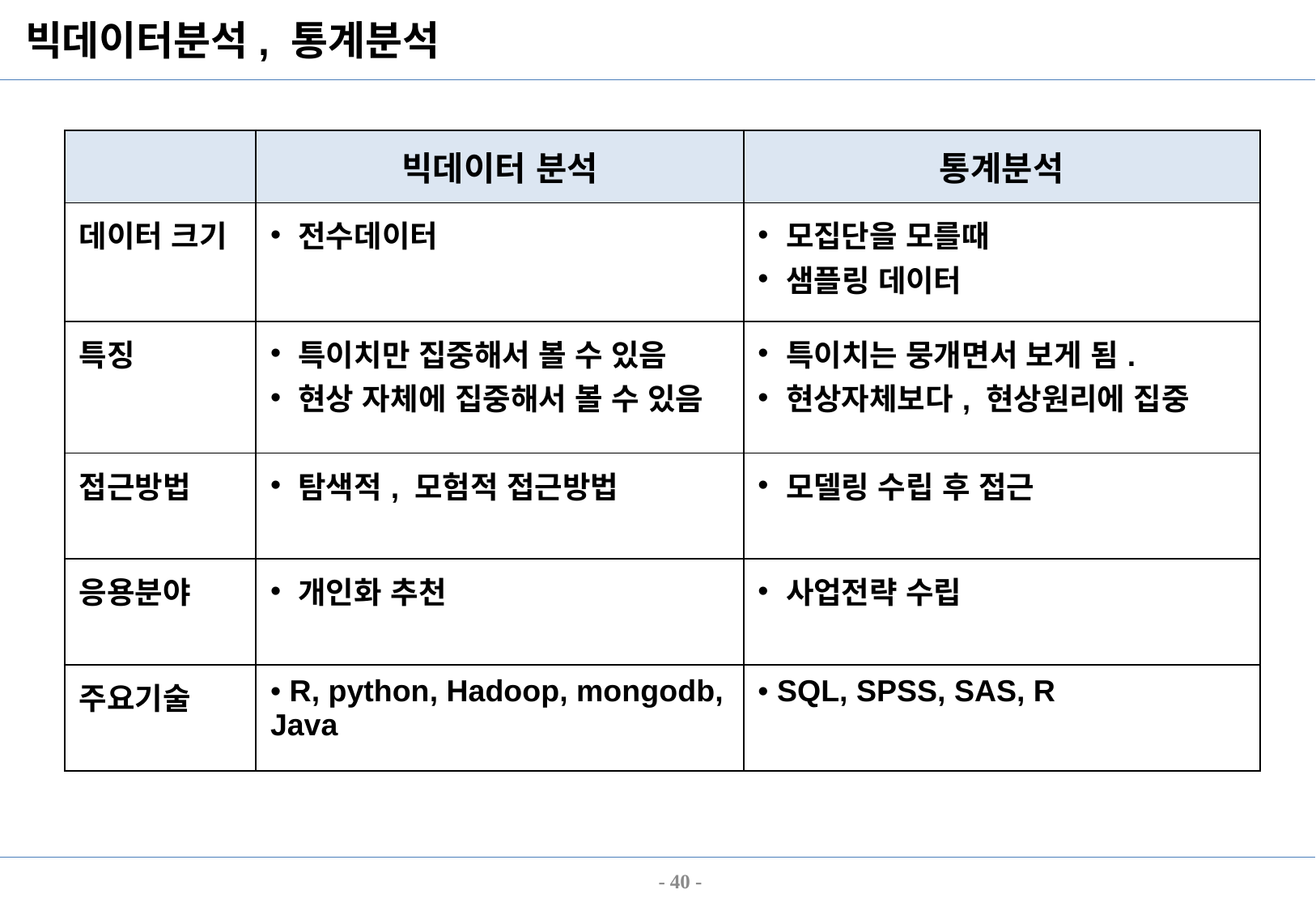

# 빅데이터분석, 통계분석
|  | 빅데이터 분석 | 통계분석 |
| --- | --- | --- |
| 데이터 크기 | 전수데이터 | 모집단을 모를때 샘플링 데이터 |
| 특징 | 특이치만 집중해서 볼 수 있음 현상 자체에 집중해서 볼 수 있음 | 특이치는 뭉개면서 보게 됨. 현상자체보다, 현상원리에 집중 |
| 접근방법 | 탐색적, 모험적 접근방법 | 모델링 수립 후 접근 |
| 응용분야 | 개인화 추천 | 사업전략 수립 |
| 주요기술 | R, python, Hadoop, mongodb, Java | SQL, SPSS, SAS, R |
- 40 -